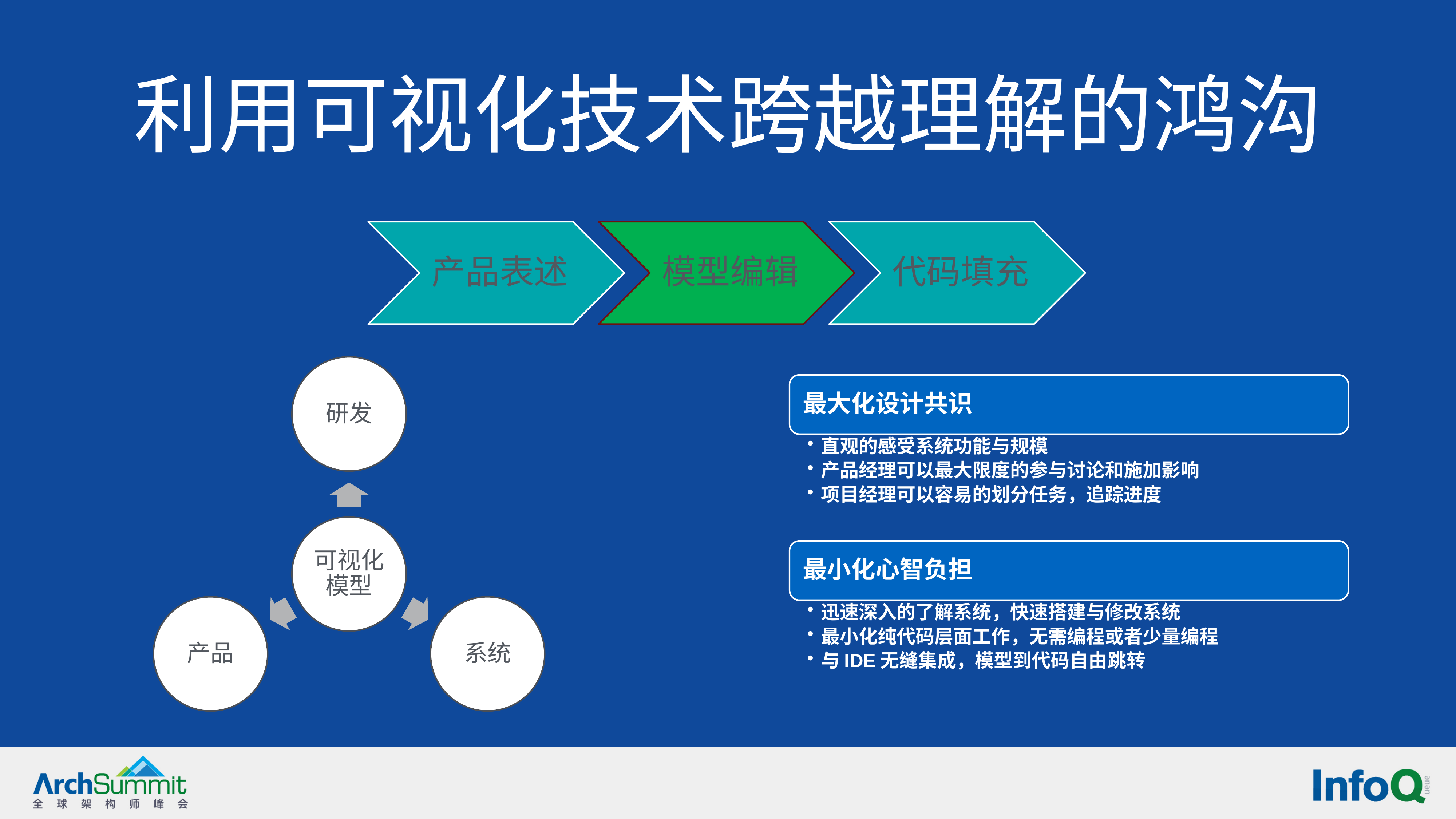

# 利用可视化技术跨越理解的鸿沟
产品表述
模型编辑
代码填充
可视化模型

研发

系统

产品
最大化设计共识
直观的感受系统功能与规模
产品经理可以最大限度的参与讨论和施加影响
项目经理可以容易的划分任务，追踪进度
最小化心智负担
迅速深入的了解系统，快速搭建与修改系统
最小化纯代码层面工作，无需编程或者少量编程
与IDE无缝集成，模型到代码自由跳转